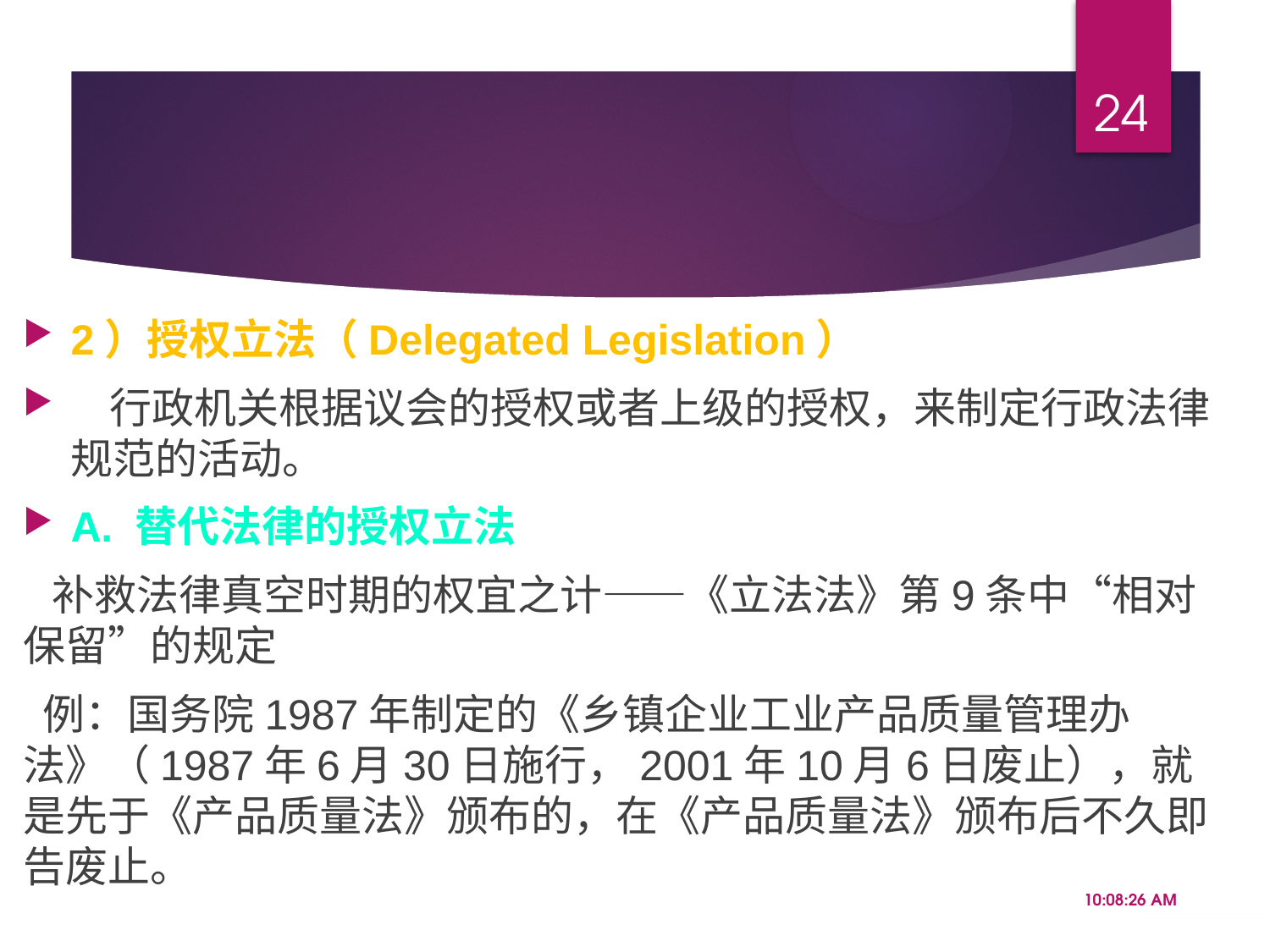

24
#
2）授权立法（Delegated Legislation）
   行政机关根据议会的授权或者上级的授权，来制定行政法律规范的活动。
A. 替代法律的授权立法
  补救法律真空时期的权宜之计——《立法法》第9条中“相对保留”的规定
 例：国务院1987年制定的《乡镇企业工业产品质量管理办法》（1987年6月30日施行，2001年10月6日废止），就是先于《产品质量法》颁布的，在《产品质量法》颁布后不久即告废止。

10:08:26 AM